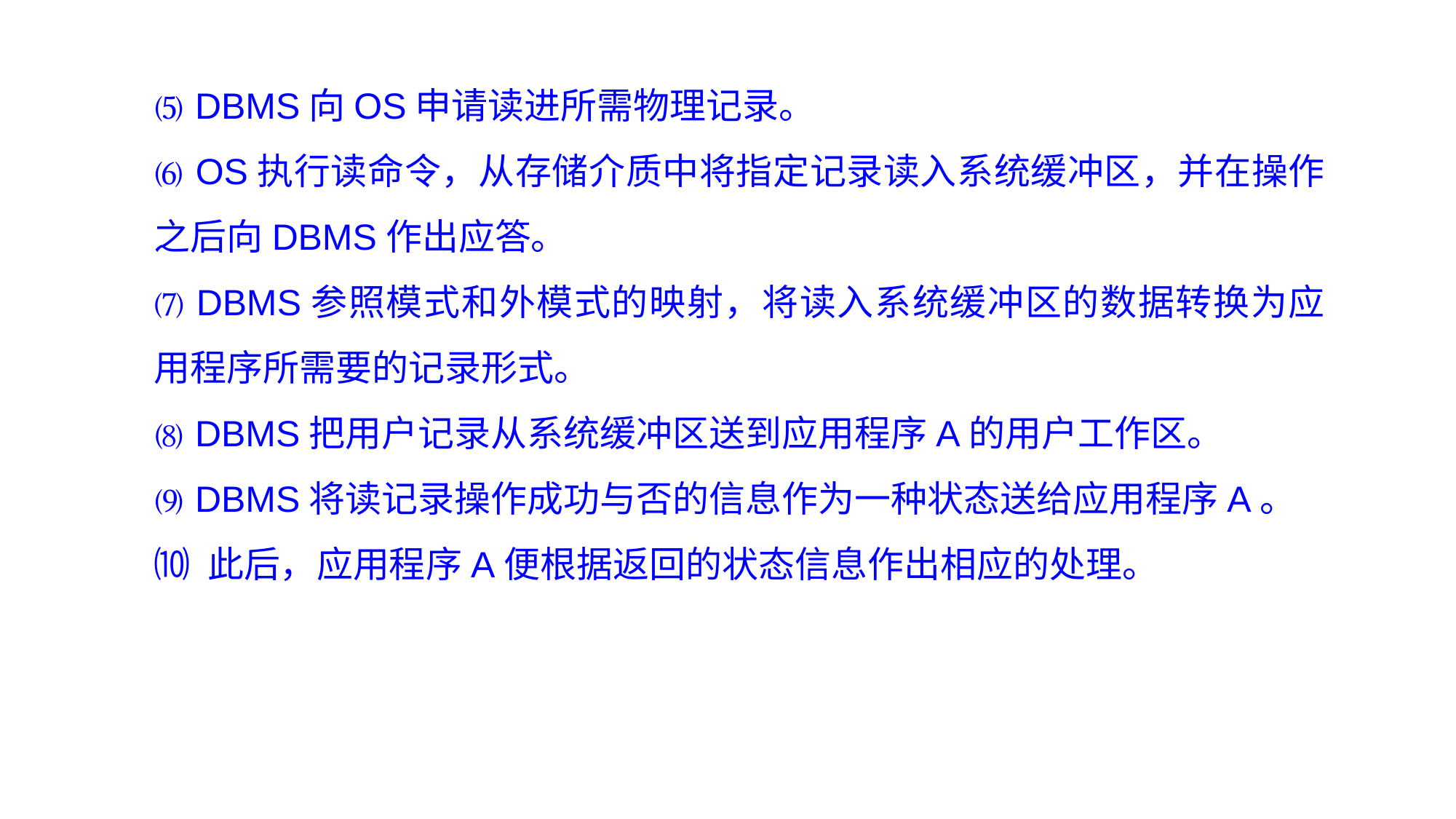

⑸ DBMS向OS申请读进所需物理记录。
⑹ OS执行读命令，从存储介质中将指定记录读入系统缓冲区，并在操作之后向DBMS作出应答。
⑺ DBMS参照模式和外模式的映射，将读入系统缓冲区的数据转换为应用程序所需要的记录形式。
⑻ DBMS把用户记录从系统缓冲区送到应用程序A的用户工作区。
⑼ DBMS将读记录操作成功与否的信息作为一种状态送给应用程序A。
⑽ 此后，应用程序A便根据返回的状态信息作出相应的处理。